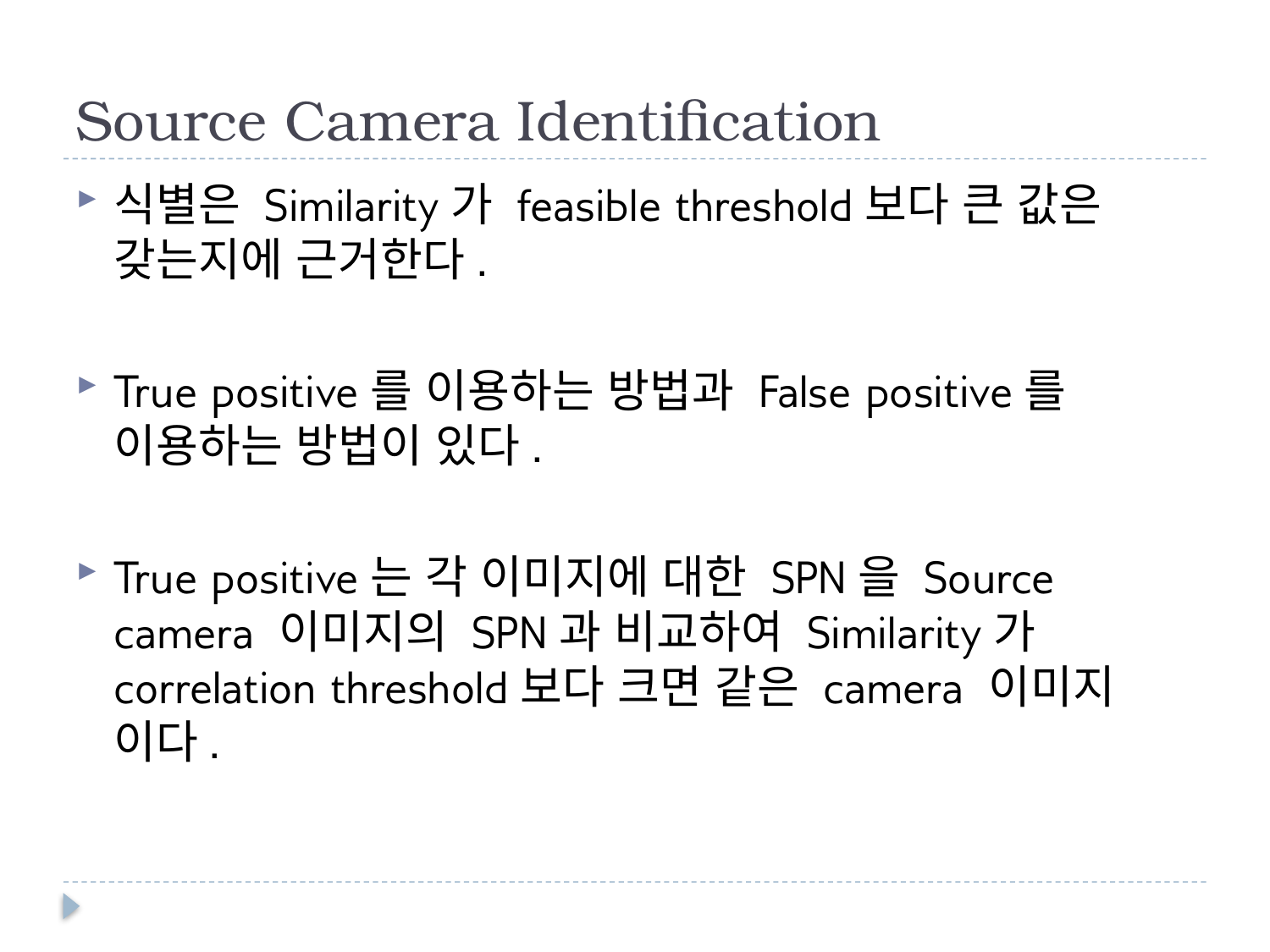

# Source Camera Identification
식별은 Similarity가 feasible threshold보다 큰 값은 갖는지에 근거한다.

True positive를 이용하는 방법과 False positive를 이용하는 방법이 있다.

True positive는 각 이미지에 대한 SPN을 Source camera 이미지의 SPN과 비교하여 Similarity가 correlation threshold보다 크면 같은 camera 이미지 이다.